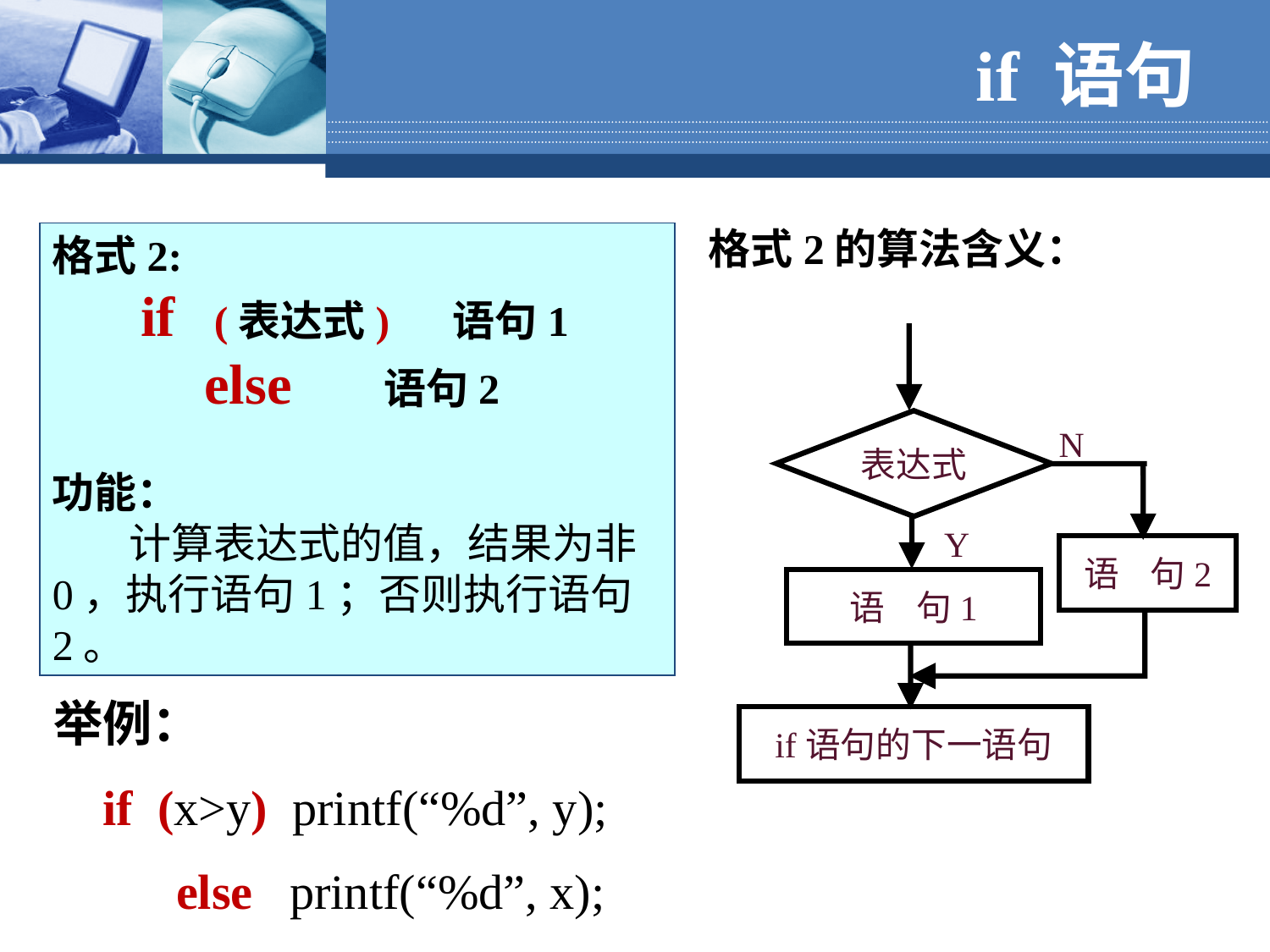

if 语句
格式2的算法含义：
格式2:
        if   (表达式)     语句1
             else       语句2

功能：
       计算表达式的值，结果为非0，执行语句1；否则执行语句2。

表达式
N

Y
语    句2
语    句1

if语句的下一语句
举例：
    if  (x>y)  printf(“%d”, y);
          else   printf(“%d”, x);